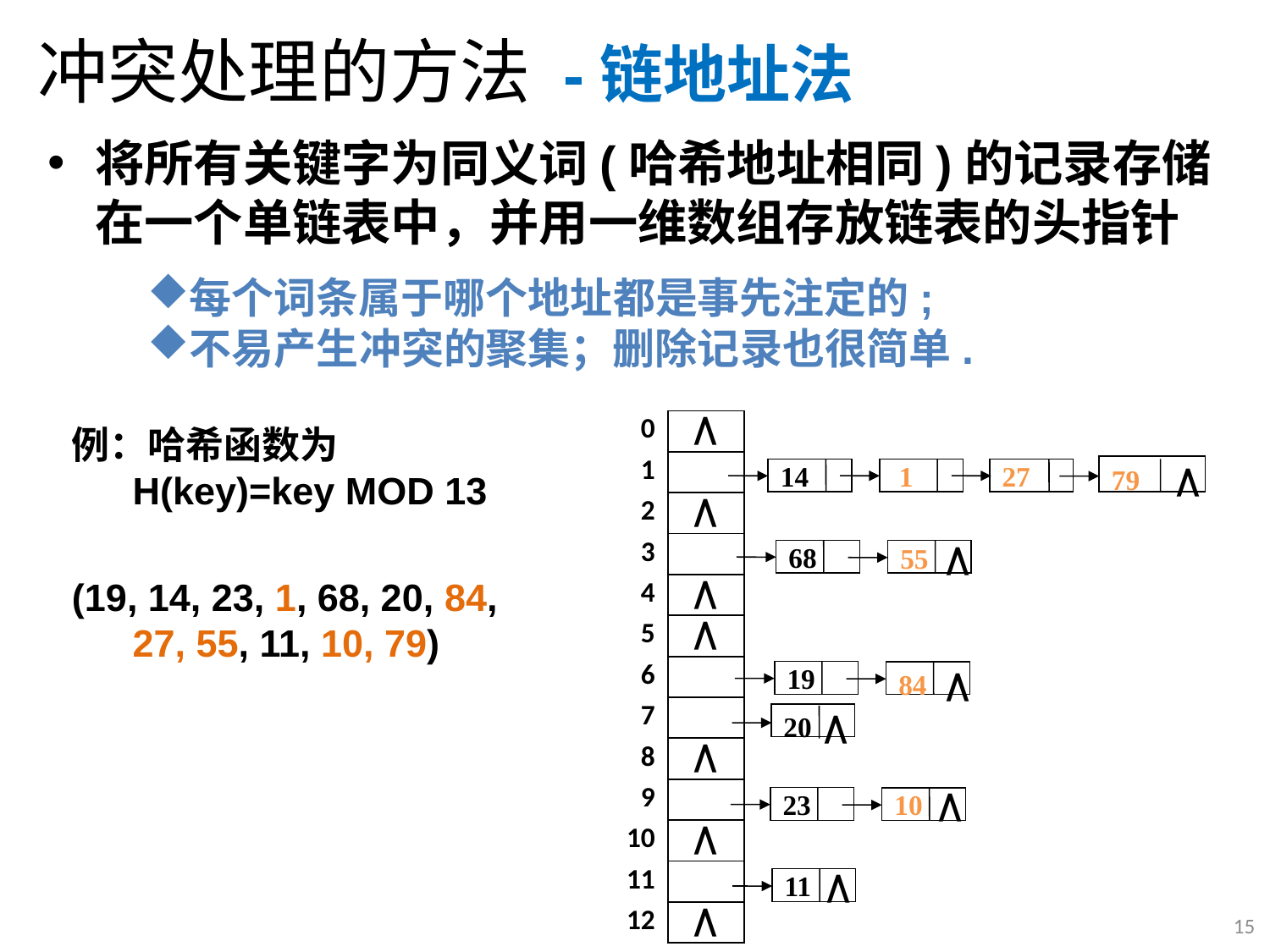

# 冲突处理的方法 -链地址法
将所有关键字为同义词(哈希地址相同)的记录存储在一个单链表中，并用一维数组存放链表的头指针
每个词条属于哪个地址都是事先注定的;
不易产生冲突的聚集；删除记录也很简单.
| 0 | ⋀ |
| --- | --- |
| 1 |  |
| 2 | ⋀ |
| 3 |  |
| 4 | ⋀ |
| 5 | ⋀ |
| 6 |  |
| 7 |  |
| 8 | ⋀ |
| 9 |  |
| 10 | ⋀ |
| 11 |  |
| 12 | ⋀ |

14

 1

27

79     ⋀

68

55  ⋀

19

84  ⋀

20 ⋀

23

10  ⋀

11  ⋀

例：哈希函数为H(key)=key MOD 13

(19, 14, 23, 1, 68, 20, 84, 27, 55, 11, 10, 79)
15